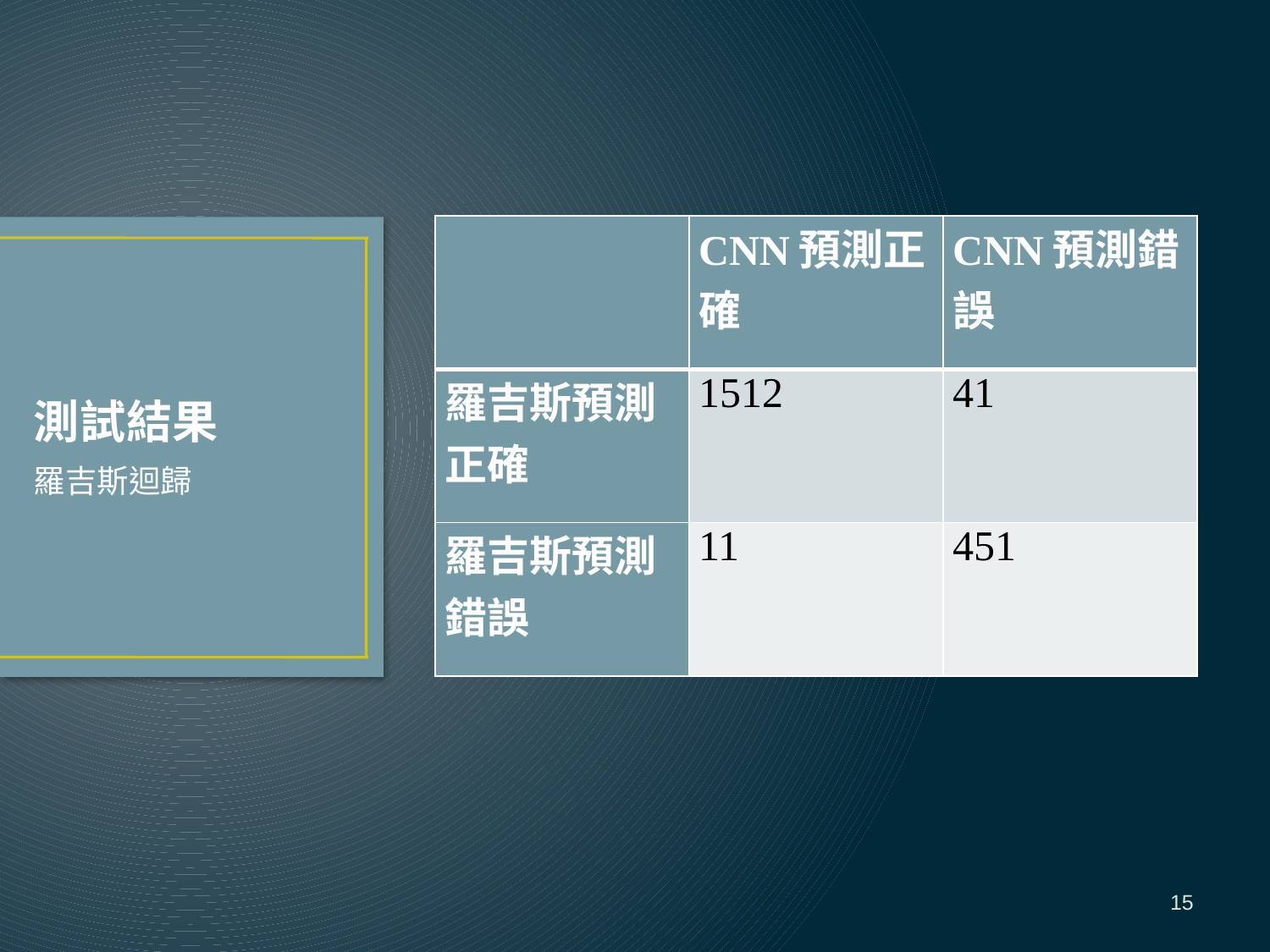

|  | CNN預測正確 | CNN預測錯誤 |
| --- | --- | --- |
| 羅吉斯預測正確 | 1512 | 41 |
| 羅吉斯預測錯誤 | 11 | 451 |
# 測試結果
羅吉斯迴歸

15